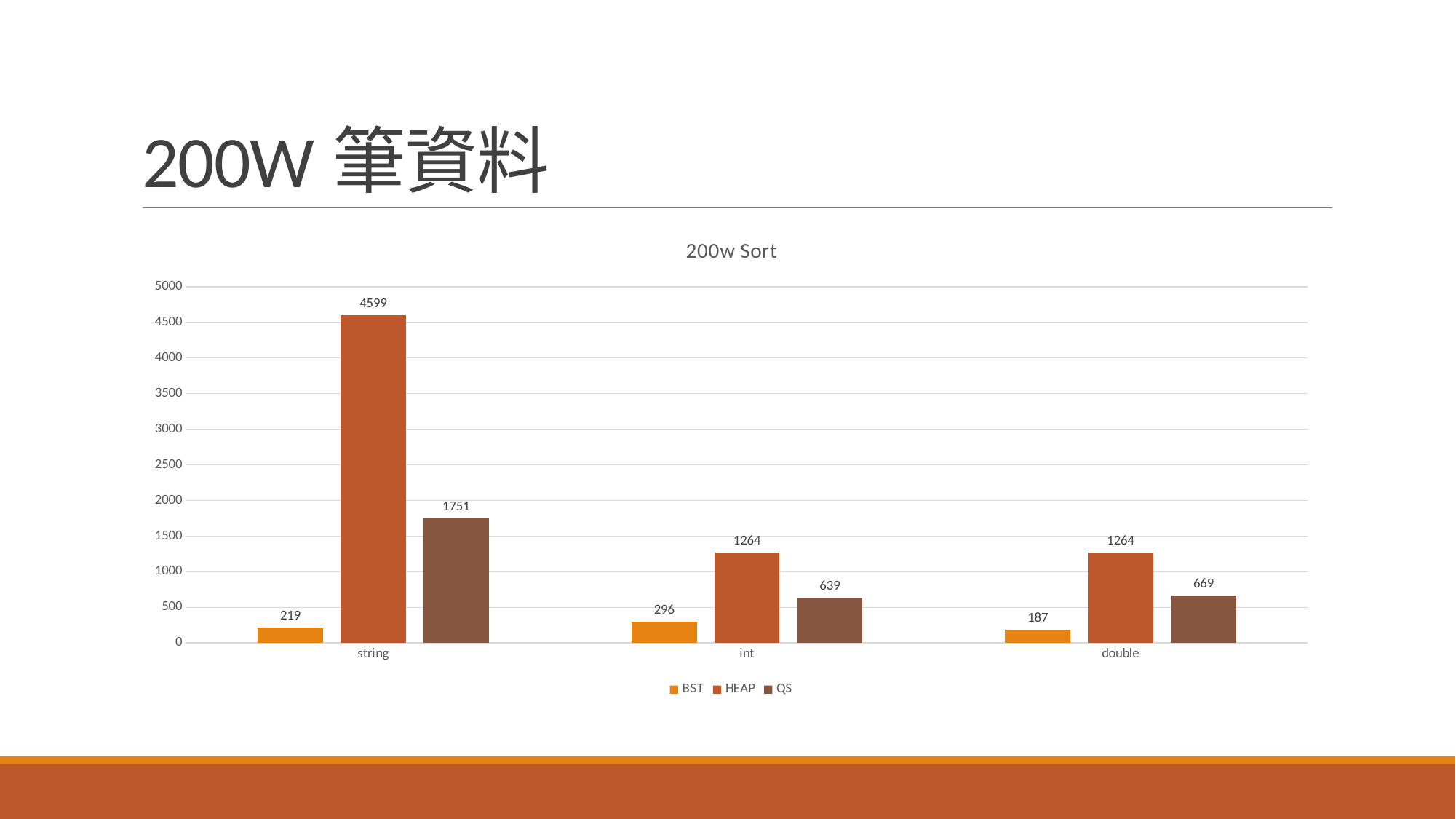

# 200W筆資料

### Chart: 200w Sort

| Category | BST | HEAP | QS |
|---|---|---|---|
| string | 219.0 | 4599.0 | 1751.0 |
| int | 296.0 | 1264.0 | 639.0 |
| double | 187.0 | 1264.0 | 669.0 |